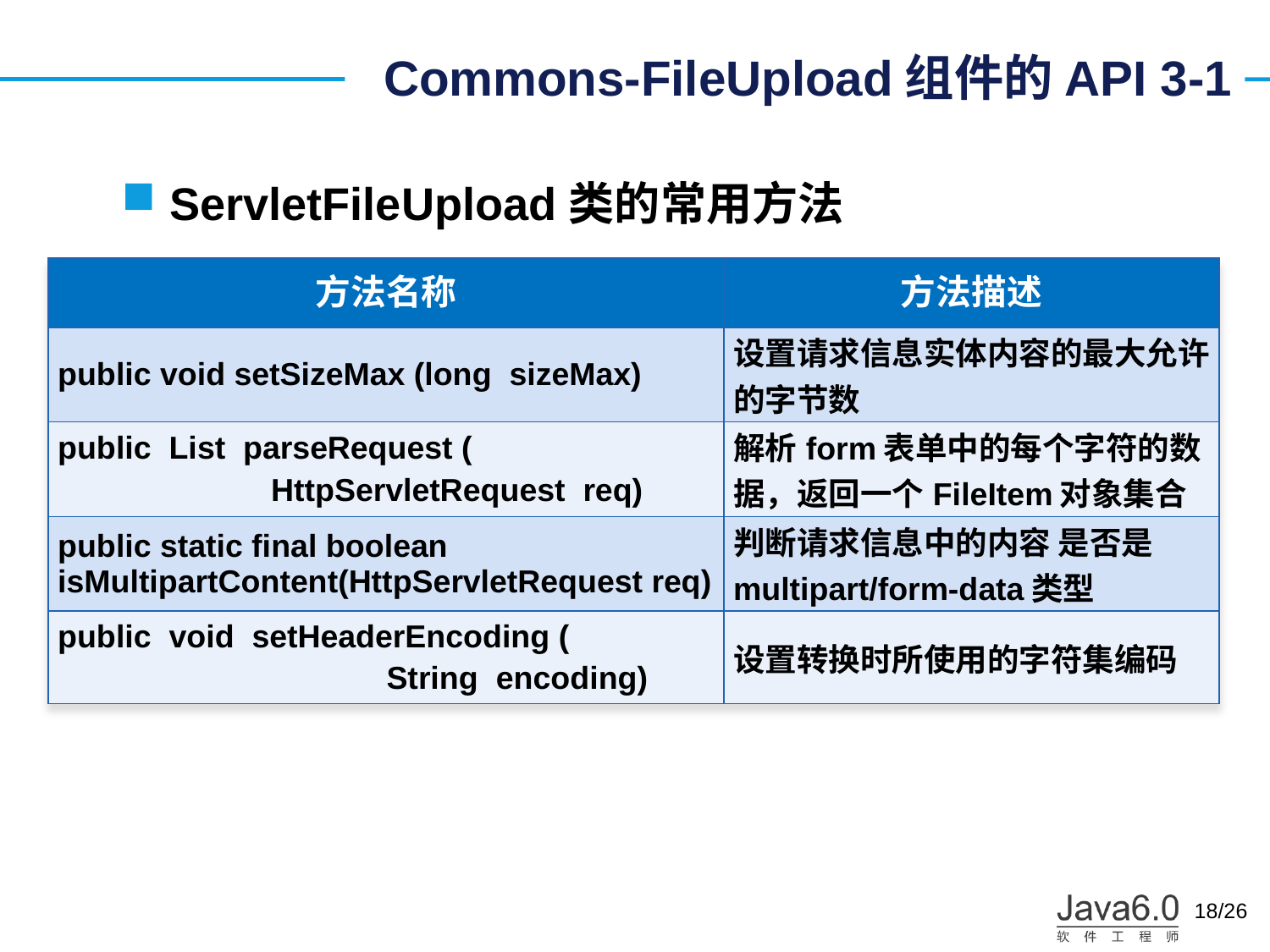

# Commons-FileUpload组件的API 3-1
ServletFileUpload类的常用方法
| 方法名称 | 方法描述 |
| --- | --- |
| public void setSizeMax (long sizeMax) | 设置请求信息实体内容的最大允许的字节数 |
| public List parseRequest ( HttpServletRequest req) | 解析form表单中的每个字符的数据，返回一个FileItem对象集合 |
| public static final boolean isMultipartContent(HttpServletRequest req) | 判断请求信息中的内容 是否是multipart/form-data类型 |
| public void setHeaderEncoding ( String encoding) | 设置转换时所使用的字符集编码 |
18/26